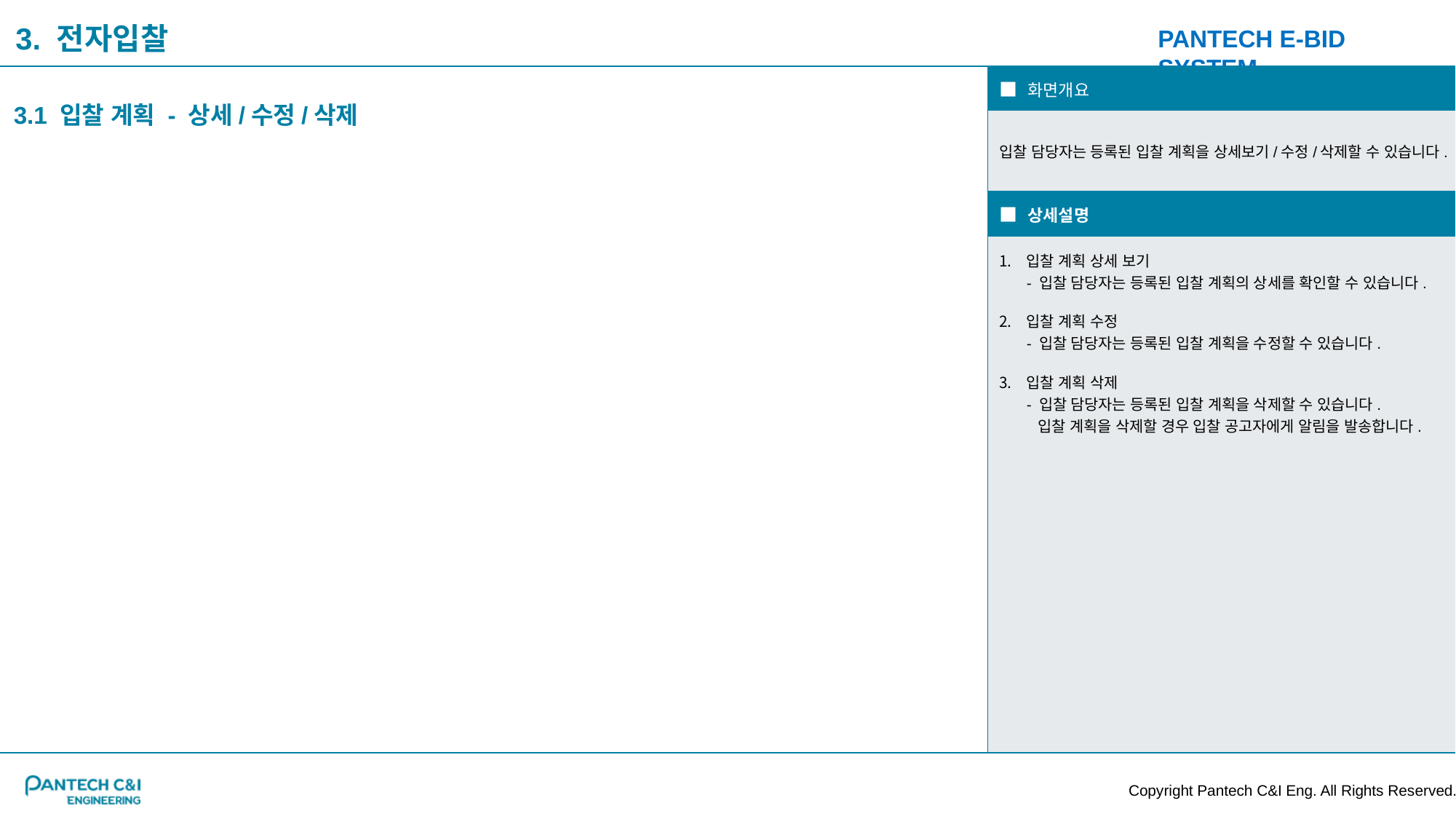

3. 전자입찰
| ■ 화면개요 |
| --- |
| 입찰 담당자는 등록된 입찰 계획을 상세보기/수정/삭제할 수 있습니다. |
| ■ 상세설명 |
| 입찰 계획 상세 보기 - 입찰 담당자는 등록된 입찰 계획의 상세를 확인할 수 있습니다. 입찰 계획 수정 - 입찰 담당자는 등록된 입찰 계획을 수정할 수 있습니다. 입찰 계획 삭제 - 입찰 담당자는 등록된 입찰 계획을 삭제할 수 있습니다. 입찰 계획을 삭제할 경우 입찰 공고자에게 알림을 발송합니다. |
3.1 입찰 계획 - 상세/수정/삭제